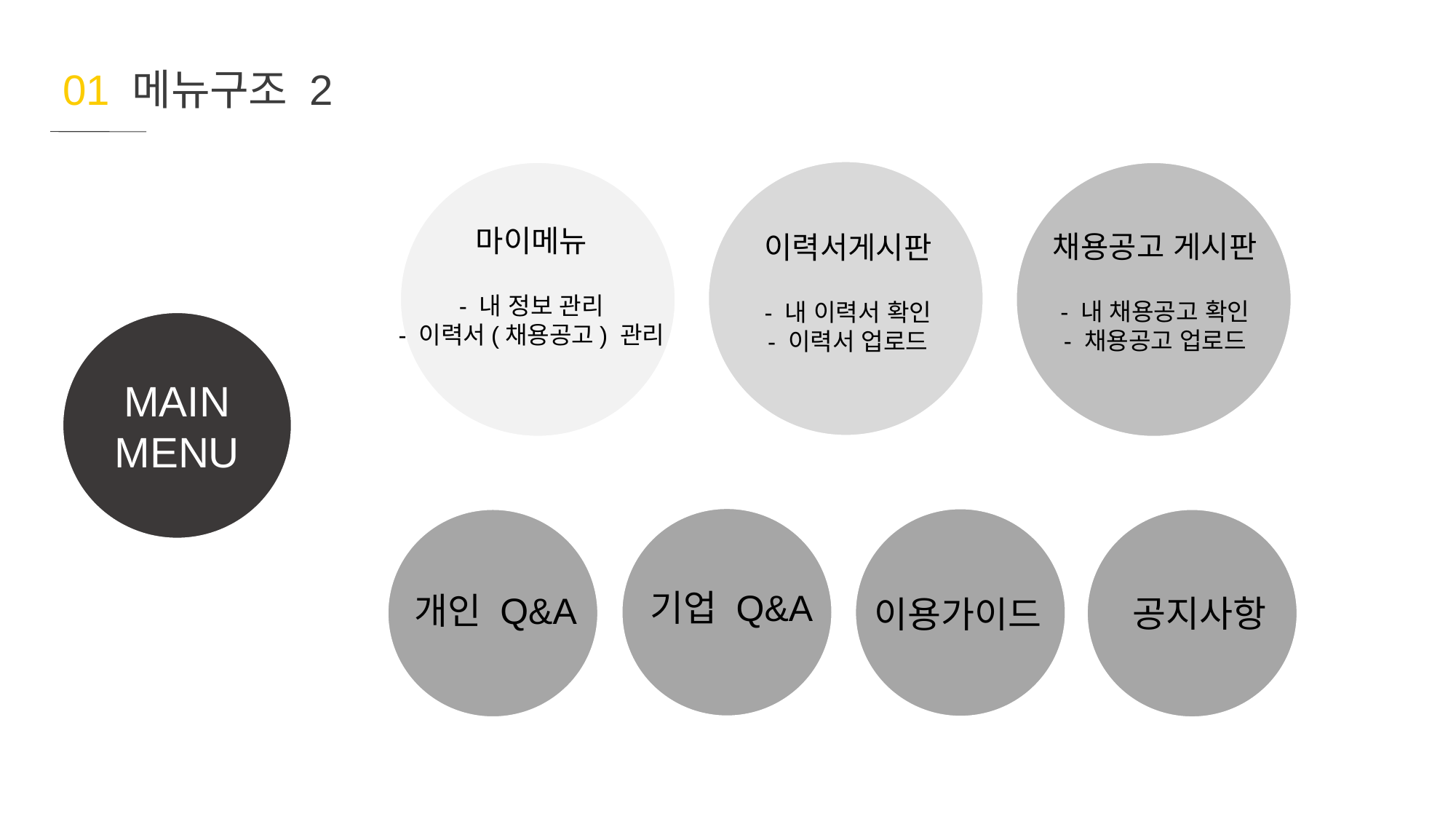

01 메뉴구조 2

마이메뉴

- 내 정보 관리
- 이력서(채용공고) 관리
채용공고 게시판

- 내 채용공고 확인
- 채용공고 업로드
이력서게시판

- 내 이력서 확인
- 이력서 업로드
MAIN
MENU

기업 Q&A
개인 Q&A
공지사항
이용가이드